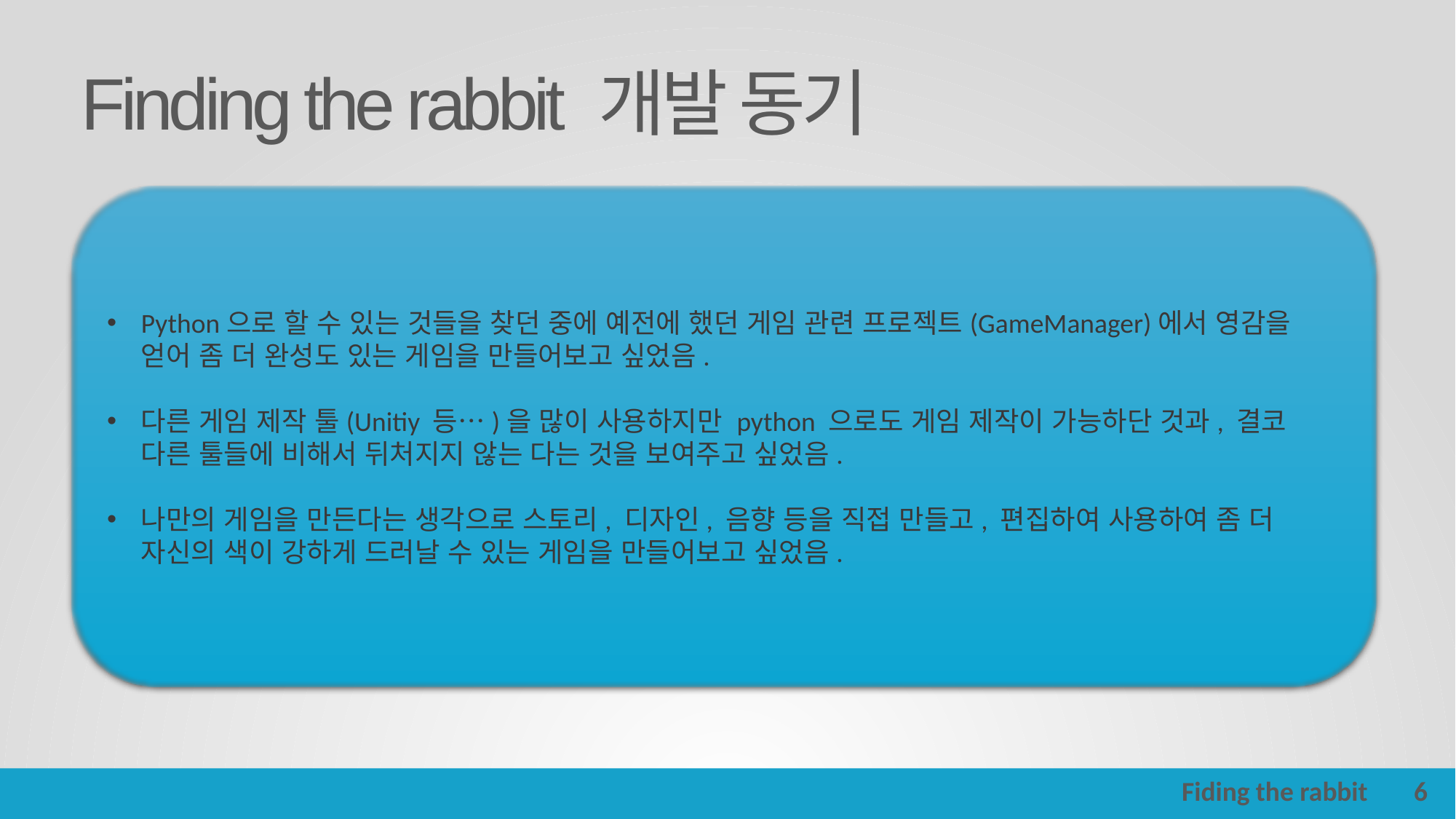

Finding the rabbit 개발 동기
Python으로 할 수 있는 것들을 찾던 중에 예전에 했던 게임 관련 프로젝트(GameManager)에서 영감을 얻어 좀 더 완성도 있는 게임을 만들어보고 싶었음.

다른 게임 제작 툴(Unitiy 등…)을 많이 사용하지만 python 으로도 게임 제작이 가능하단 것과, 결코 다른 툴들에 비해서 뒤처지지 않는 다는 것을 보여주고 싶었음.

나만의 게임을 만든다는 생각으로 스토리, 디자인, 음향 등을 직접 만들고, 편집하여 사용하여 좀 더 자신의 색이 강하게 드러날 수 있는 게임을 만들어보고 싶었음.
Fiding the rabbit
6